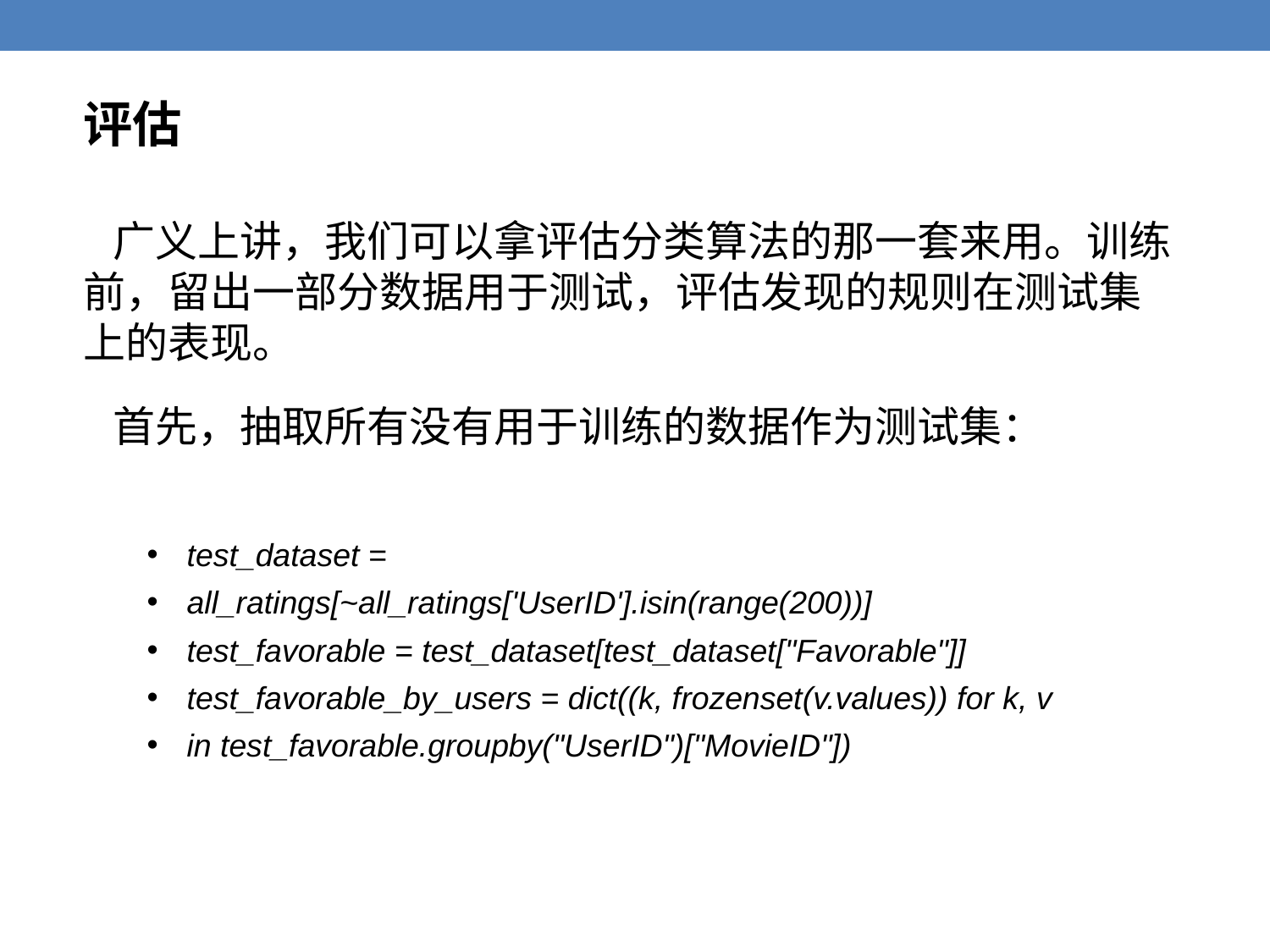

评估
  广义上讲，我们可以拿评估分类算法的那一套来用。训练前，留出一部分数据用于测试，评估发现的规则在测试集上的表现。
  首先，抽取所有没有用于训练的数据作为测试集：
test_dataset =
all_ratings[~all_ratings['UserID'].isin(range(200))]
test_favorable = test_dataset[test_dataset["Favorable"]]
test_favorable_by_users = dict((k, frozenset(v.values)) for k, v
in test_favorable.groupby("UserID")["MovieID"])